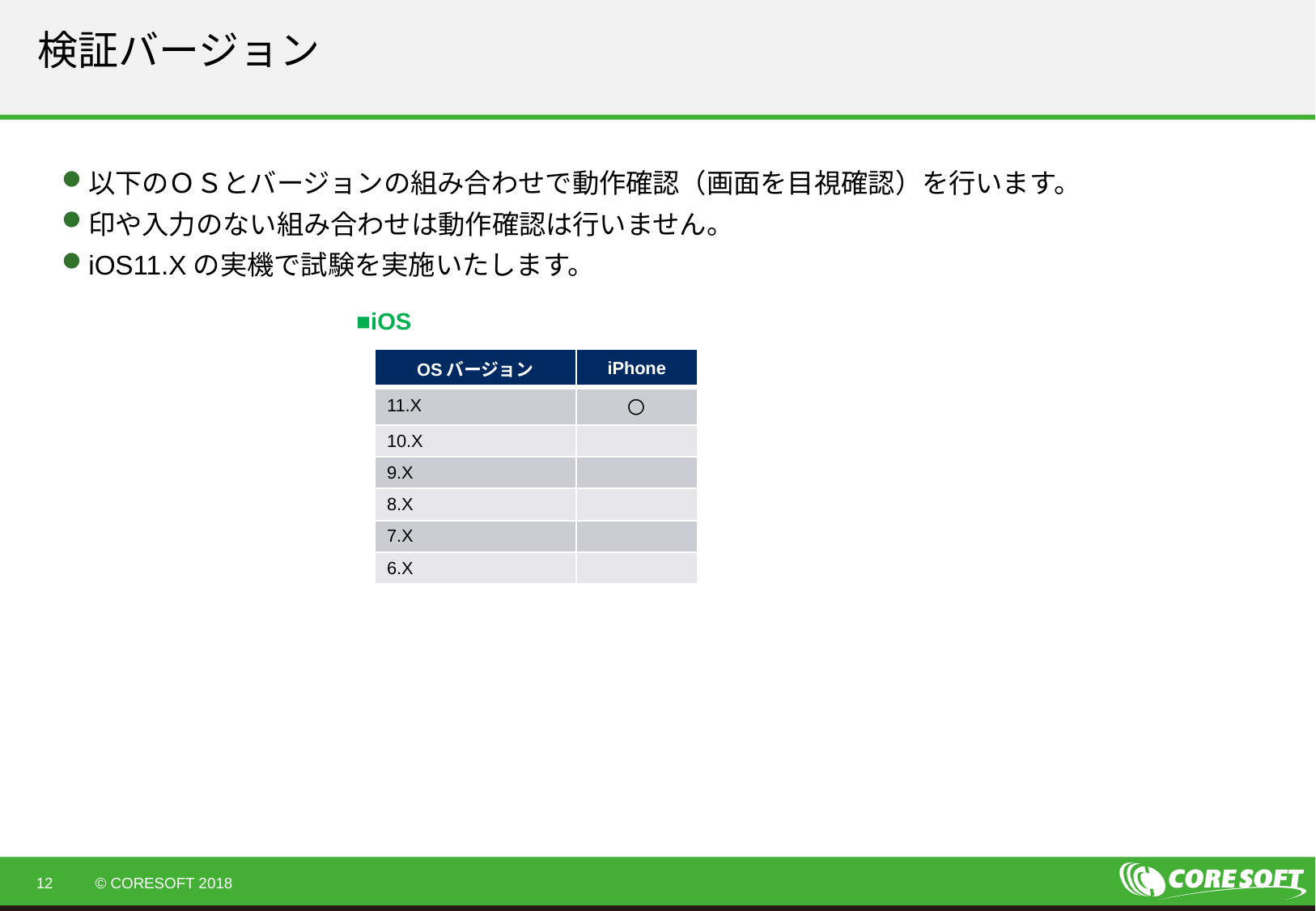

# 検証バージョン
以下のＯＳとバージョンの組み合わせで動作確認（画面を目視確認）を行います。
印や入力のない組み合わせは動作確認は行いません。
iOS11.Xの実機で試験を実施いたします。
■iOS
| OSバージョン | iPhone |
| --- | --- |
| 11.X | 〇 |
| 10.X |  |
| 9.X |  |
| 8.X |  |
| 7.X |  |
| 6.X |  |